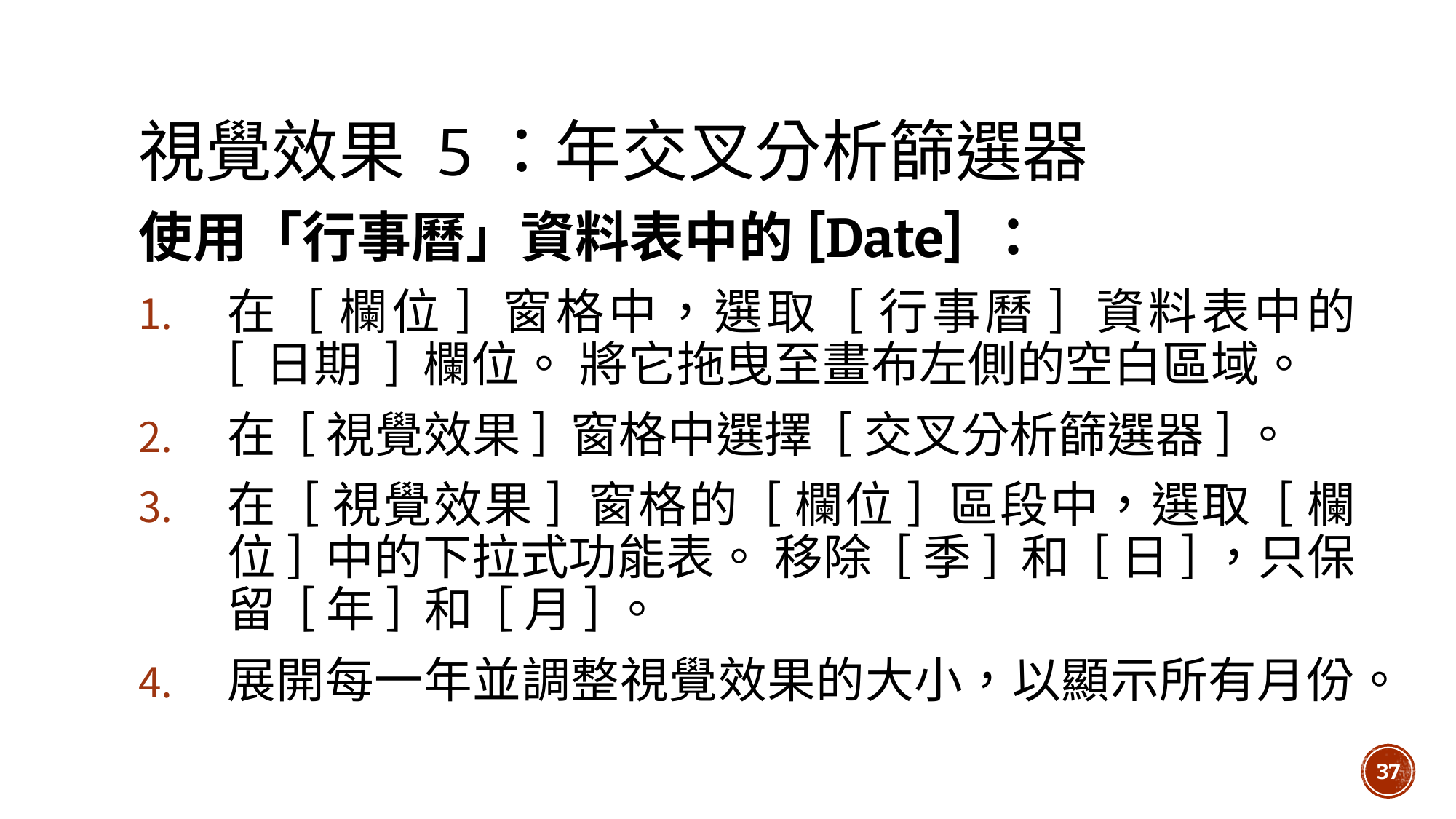

# 視覺效果 5：年交叉分析篩選器
使用「行事曆」資料表中的[Date] ：
在 [欄位] 窗格中，選取 [行事曆] 資料表中的 [ 日期 ] 欄位。 將它拖曳至畫布左側的空白區域。
在 [視覺效果] 窗格中選擇 [交叉分析篩選器]。
在 [視覺效果] 窗格的 [欄位] 區段中，選取 [欄位] 中的下拉式功能表。 移除 [季] 和 [日]，只保留 [年] 和 [月]。
展開每一年並調整視覺效果的大小，以顯示所有月份。
37